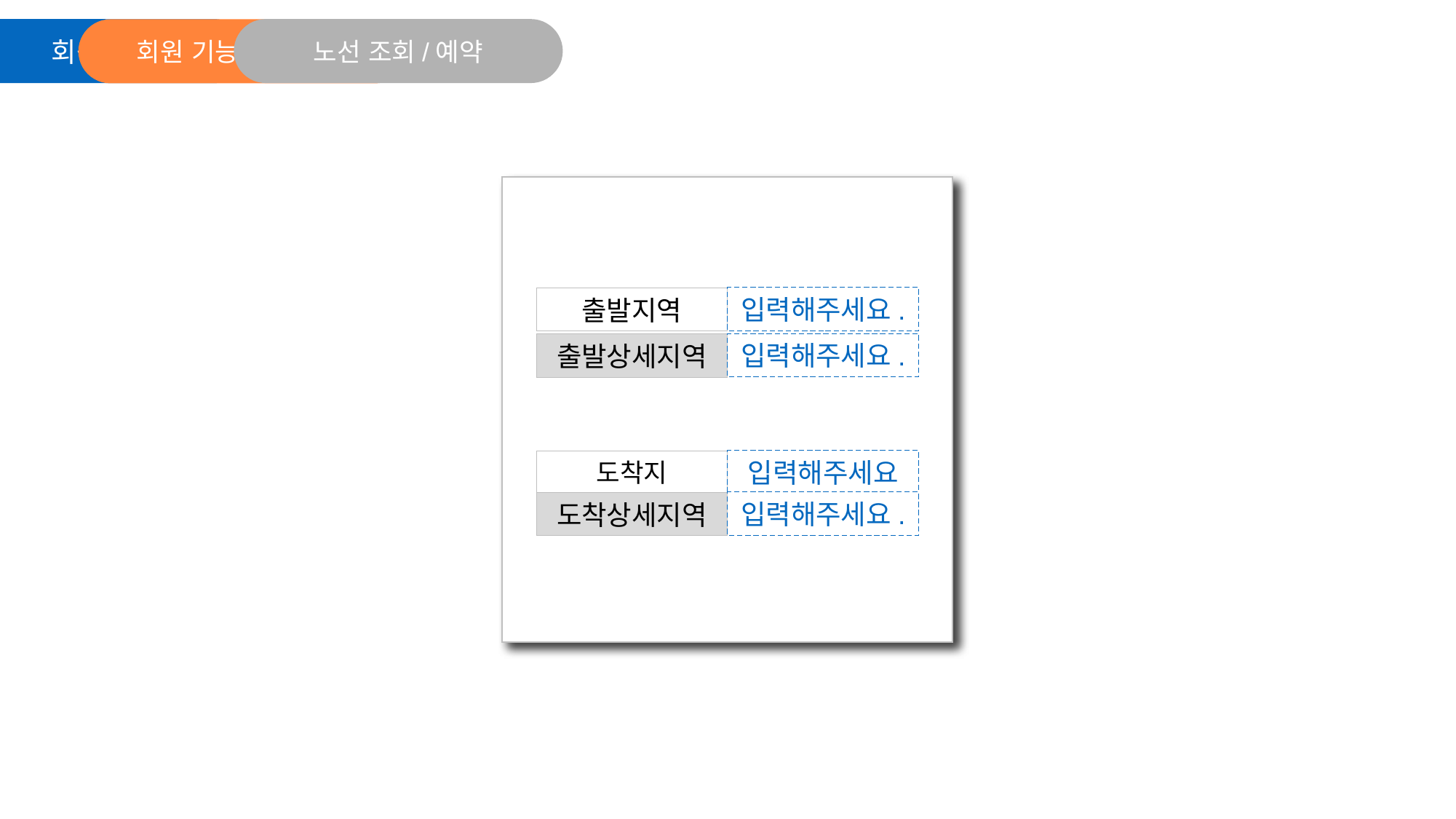

노선 조회/예약
회원 기능
회원 기능 선택 화면

입력해주세요.
출발지역
입력해주세요.
출발지
입력해주세요.
출발상세지역
입력해주세요
입력해주세요
도착지
도착지
입력해주세요.
도착상세지역